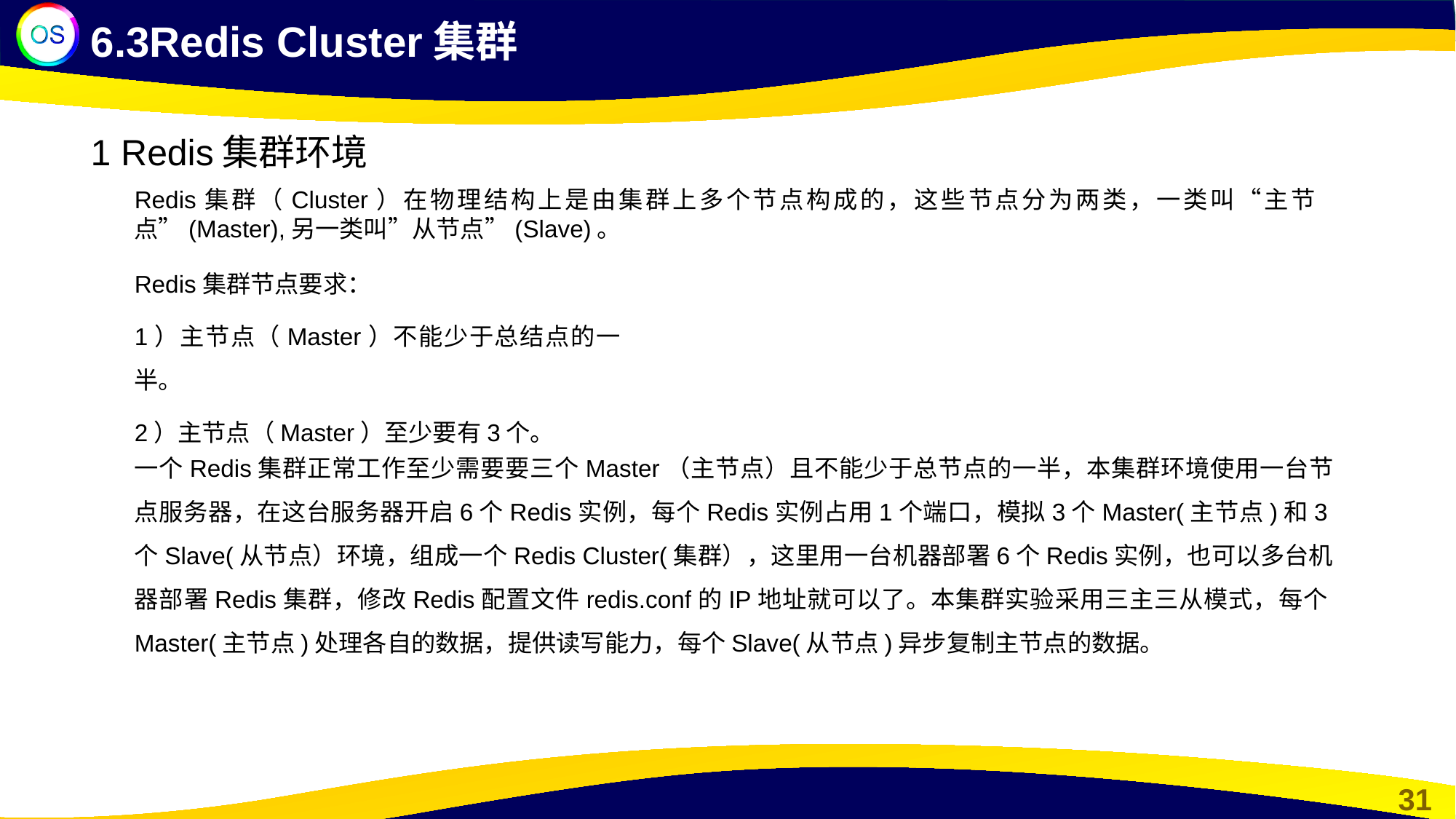

6.3Redis Cluster集群
1 Redis集群环境
Redis集群（Cluster）在物理结构上是由集群上多个节点构成的，这些节点分为两类，一类叫“主节点”(Master),另一类叫”从节点”(Slave)。
Redis集群节点要求：
1）主节点（Master）不能少于总结点的一半。
2）主节点（Master）至少要有3个。
一个Redis集群正常工作至少需要要三个Master（主节点）且不能少于总节点的一半，本集群环境使用一台节点服务器，在这台服务器开启6个Redis实例，每个Redis实例占用1个端口，模拟3个Master(主节点)和3个Slave(从节点）环境，组成一个Redis Cluster(集群），这里用一台机器部署6个Redis实例，也可以多台机器部署Redis集群，修改Redis配置文件redis.conf的IP地址就可以了。本集群实验采用三主三从模式，每个Master(主节点)处理各自的数据，提供读写能力，每个Slave(从节点)异步复制主节点的数据。